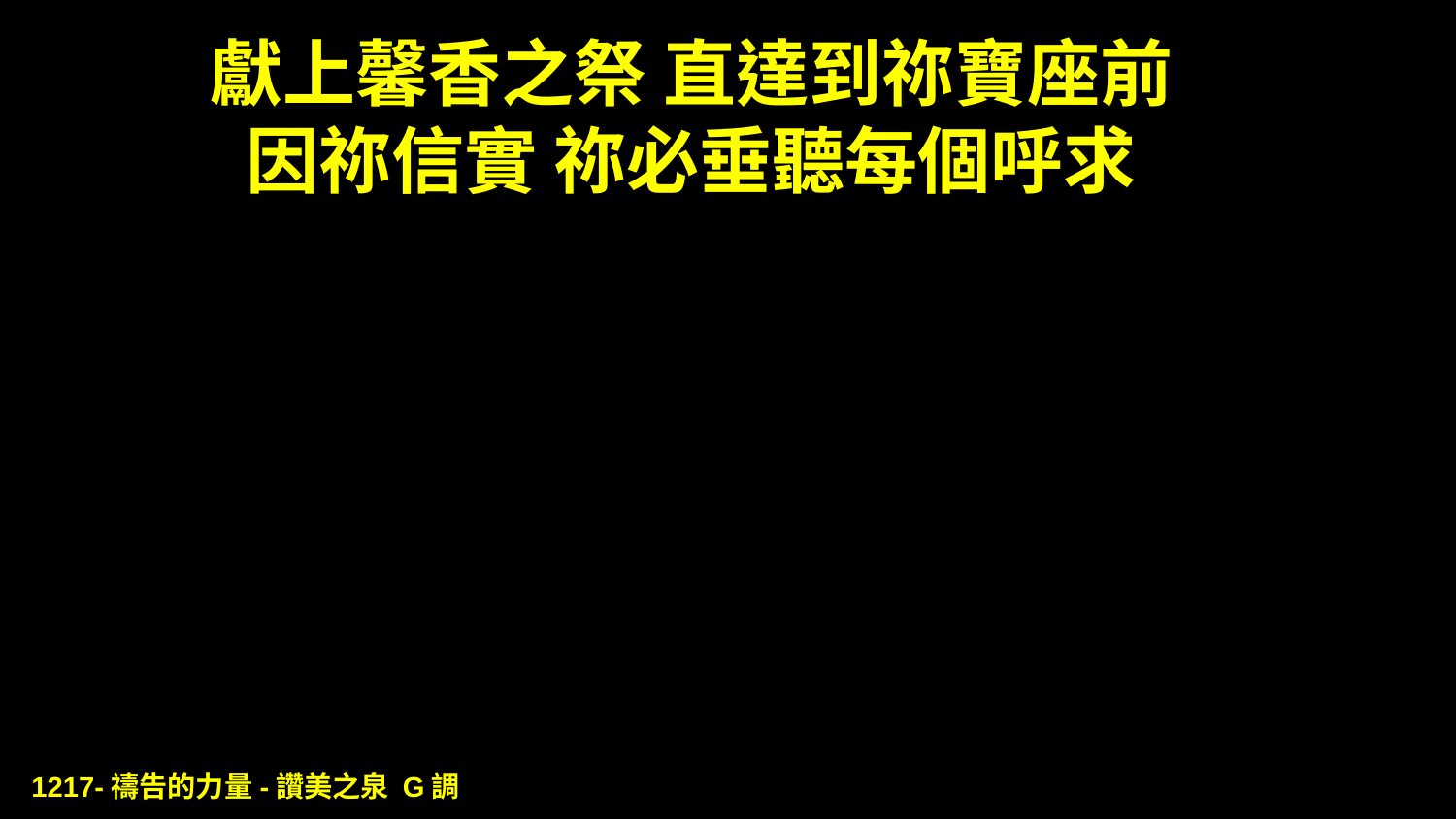

# 獻上馨香之祭 直達到祢寶座前　 因祢信實 祢必垂聽每個呼求
1217-禱告的力量-讚美之泉 G調